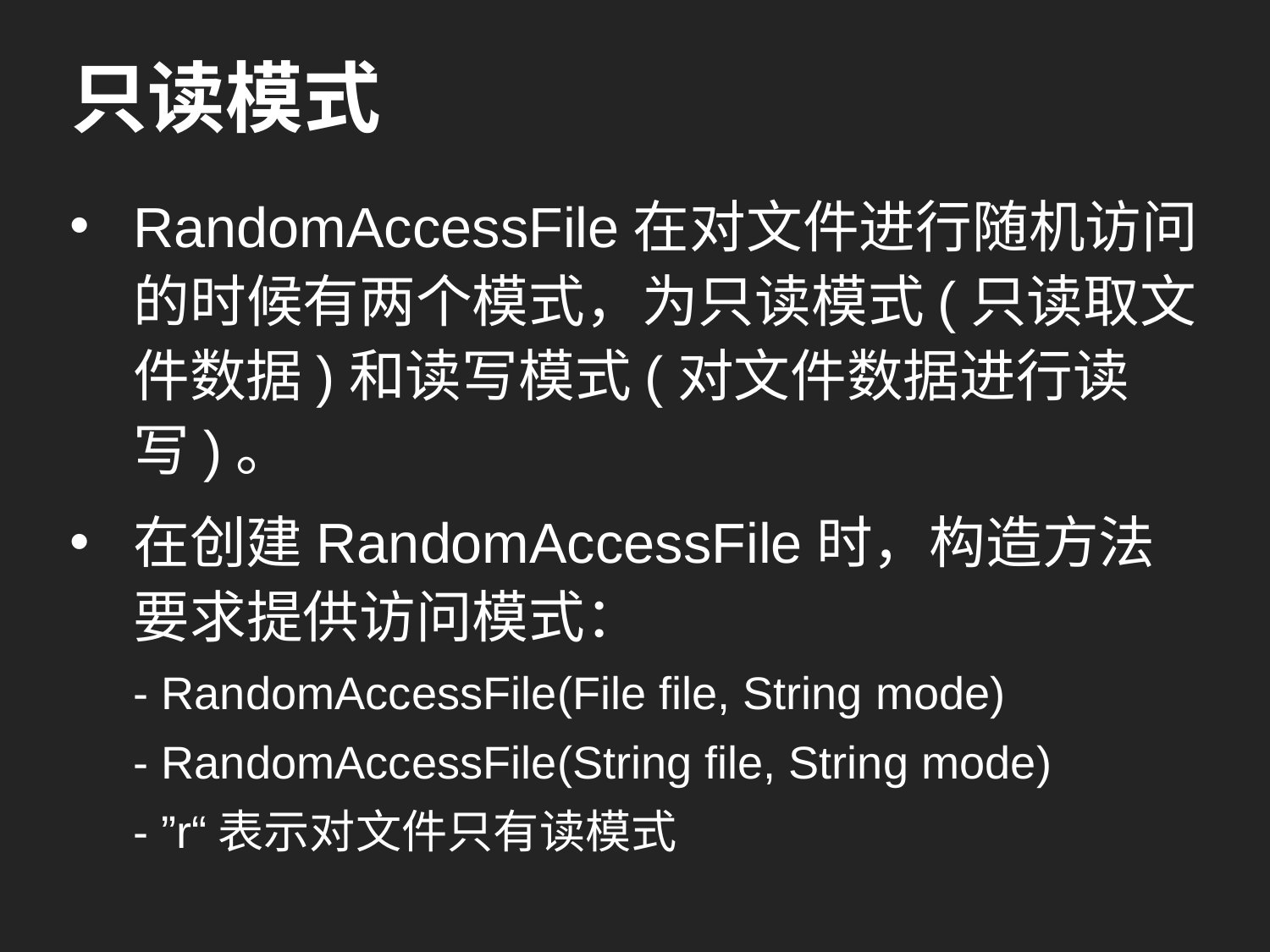

# 只读模式
RandomAccessFile在对文件进行随机访问的时候有两个模式，为只读模式(只读取文件数据)和读写模式(对文件数据进行读写)。
在创建RandomAccessFile时，构造方法要求提供访问模式：
- RandomAccessFile(File file, String mode)
- RandomAccessFile(String file, String mode)
- ”r“表示对文件只有读模式